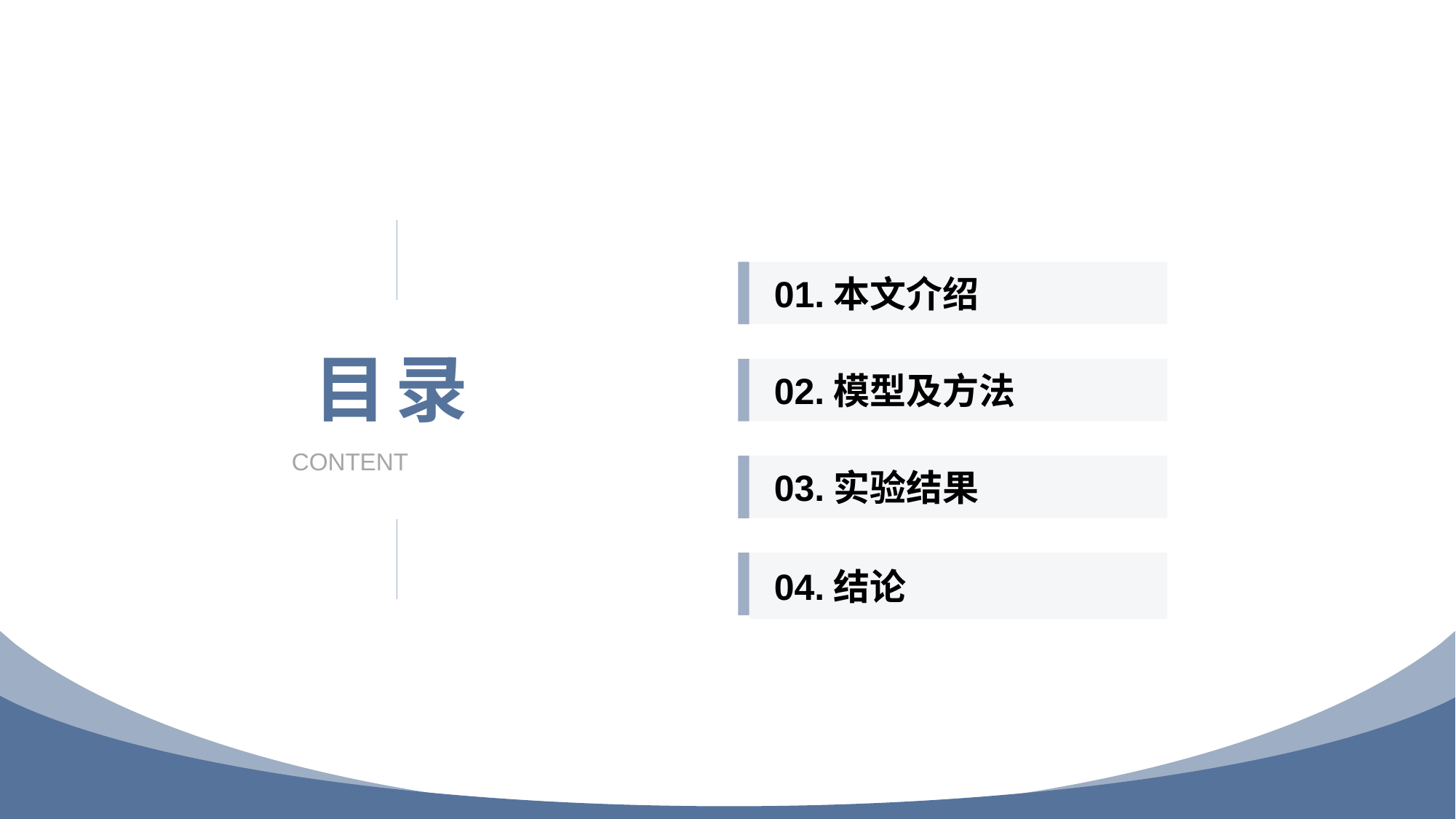

目录
CONTENT

01.本文介绍

02.模型及方法

03.实验结果

04.结论

2